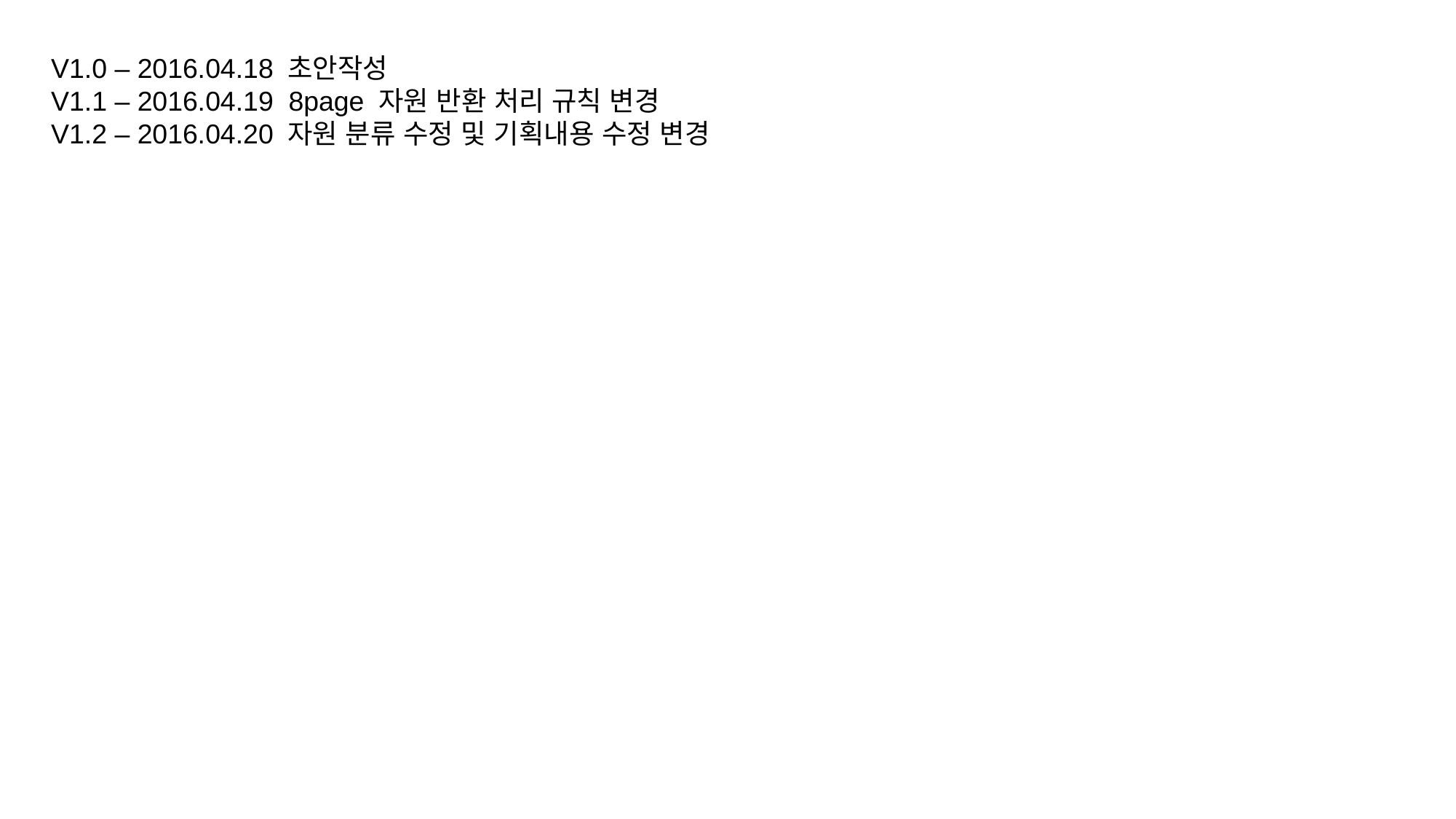

V1.0 – 2016.04.18 초안작성
V1.1 – 2016.04.19  8page 자원 반환 처리 규칙 변경
V1.2 – 2016.04.20 자원 분류 수정 및 기획내용 수정 변경